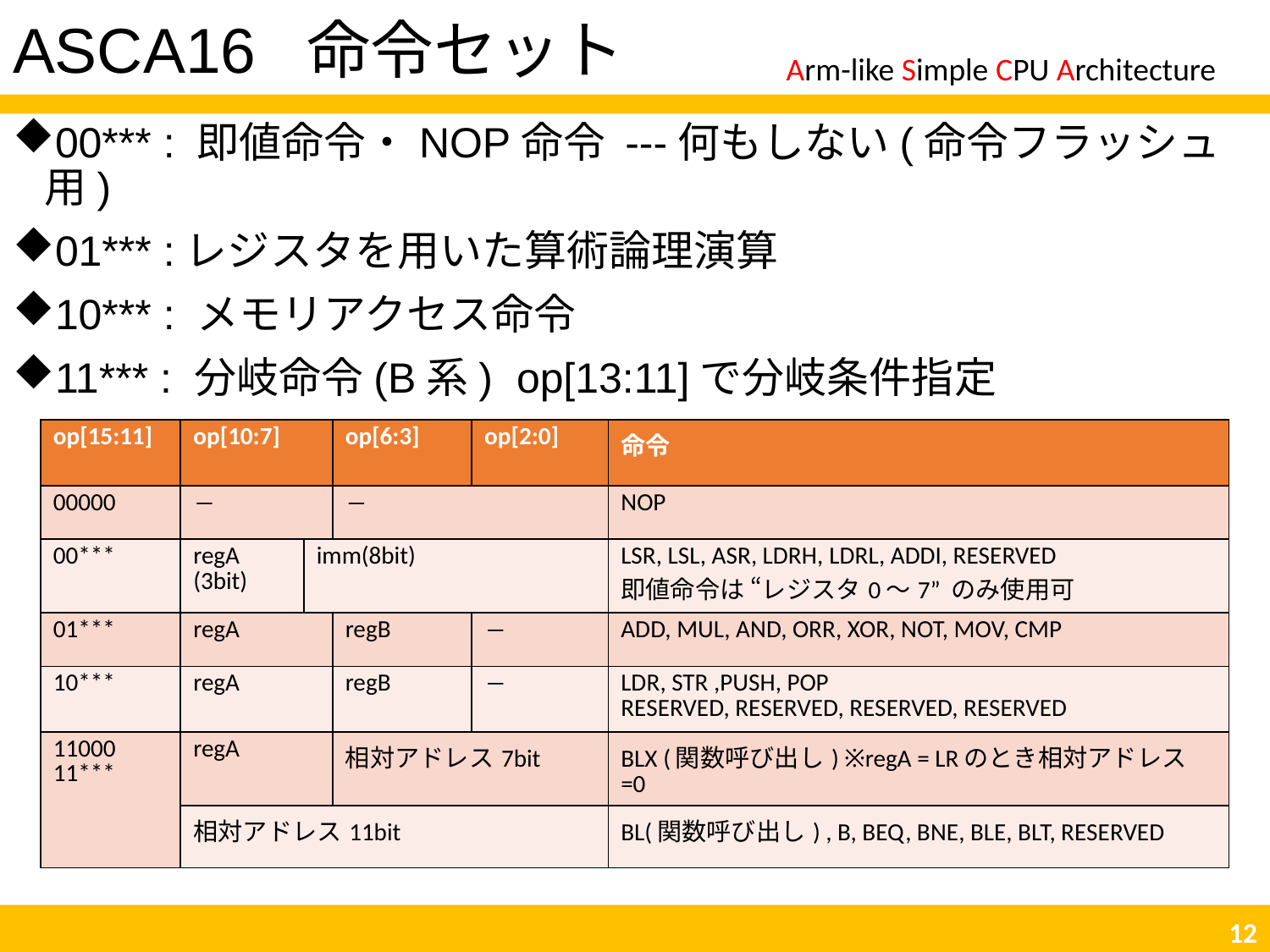

# ASCA16  命令セット
Arm-like Simple CPU Architecture
00*** : 即値命令・NOP命令 ---何もしない(命令フラッシュ用)
01*** :レジスタを用いた算術論理演算
10*** : メモリアクセス命令
11*** : 分岐命令(B系)  op[13:11]で分岐条件指定
| op[15:11] | op[10:7] |  | op[6:3] | op[2:0] | 命令 |
| --- | --- | --- | --- | --- | --- |
| 00000 | ― |  | ― |  | NOP |
| 00\*\*\* | regA (3bit) | imm(8bit) |  |  | LSR, LSL, ASR, LDRH, LDRL, ADDI, RESERVED 即値命令は “レジスタ0～7” のみ使用可 |
| 01\*\*\* | regA |  | regB | ― | ADD, MUL, AND, ORR, XOR, NOT, MOV, CMP |
| 10\*\*\* | regA |  | regB | ― | LDR, STR ,PUSH, POP RESERVED, RESERVED, RESERVED, RESERVED |
| 11000 11\*\*\* | regA |  | 相対アドレス7bit |  | BLX (関数呼び出し) ※regA = LRのとき相対アドレス=0 |
|  | 相対アドレス11bit |  |  |  | BL(関数呼び出し) , B, BEQ, BNE, BLE, BLT, RESERVED |
12